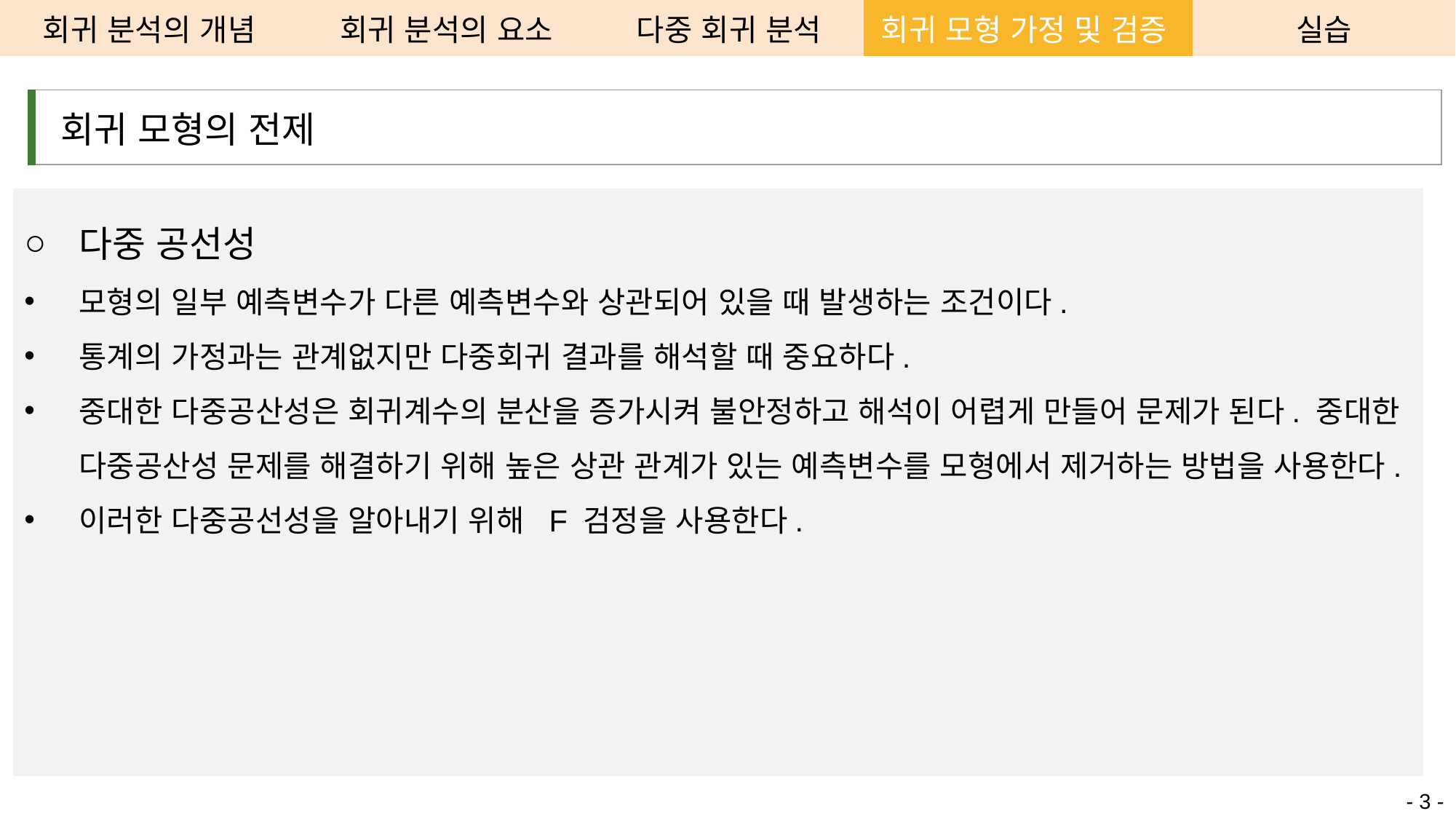

| 회귀 분석의 개념 | 회귀 분석의 요소 | 다중 회귀 분석 | 회귀 모형 가정 및 검증 | 실습 |
| --- | --- | --- | --- | --- |
| 회귀 모형의 전제 |
| --- |
다중 공선성
모형의 일부 예측변수가 다른 예측변수와 상관되어 있을 때 발생하는 조건이다.
통계의 가정과는 관계없지만 다중회귀 결과를 해석할 때 중요하다.
중대한 다중공산성은 회귀계수의 분산을 증가시켜 불안정하고 해석이 어렵게 만들어 문제가 된다. 중대한 다중공산성 문제를 해결하기 위해 높은 상관 관계가 있는 예측변수를 모형에서 제거하는 방법을 사용한다.
이러한 다중공선성을 알아내기 위해  F 검정을 사용한다.

- 3 -